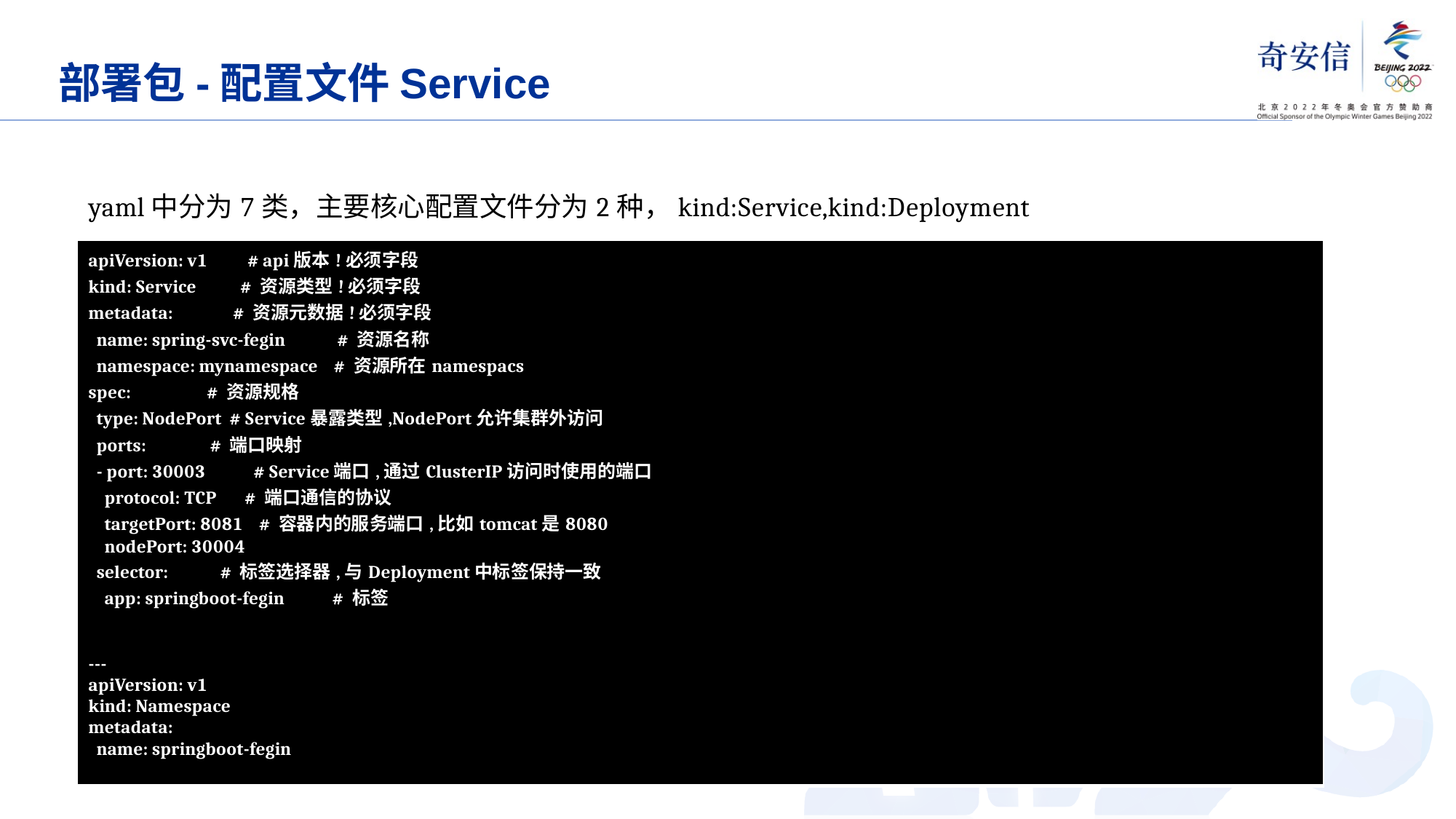

# 部署包-配置文件Service
yaml中分为7类，主要核心配置文件分为2种，kind:Service,kind:Deployment
| apiVersion: v1 # api版本!必须字段 kind: Service # 资源类型!必须字段 metadata: # 资源元数据!必须字段 name: spring-svc-fegin # 资源名称 namespace: mynamespace # 资源所在namespacs spec: # 资源规格 type: NodePort # Service暴露类型,NodePort允许集群外访问 ports: # 端口映射 - port: 30003 # Service端口,通过ClusterIP访问时使用的端口 protocol: TCP # 端口通信的协议 targetPort: 8081 # 容器内的服务端口,比如tomcat是8080 nodePort: 30004 selector: # 标签选择器,与Deployment中标签保持一致 app: springboot-fegin # 标签 --- apiVersion: v1 kind: Namespace metadata: name: springboot-fegin |
| --- |